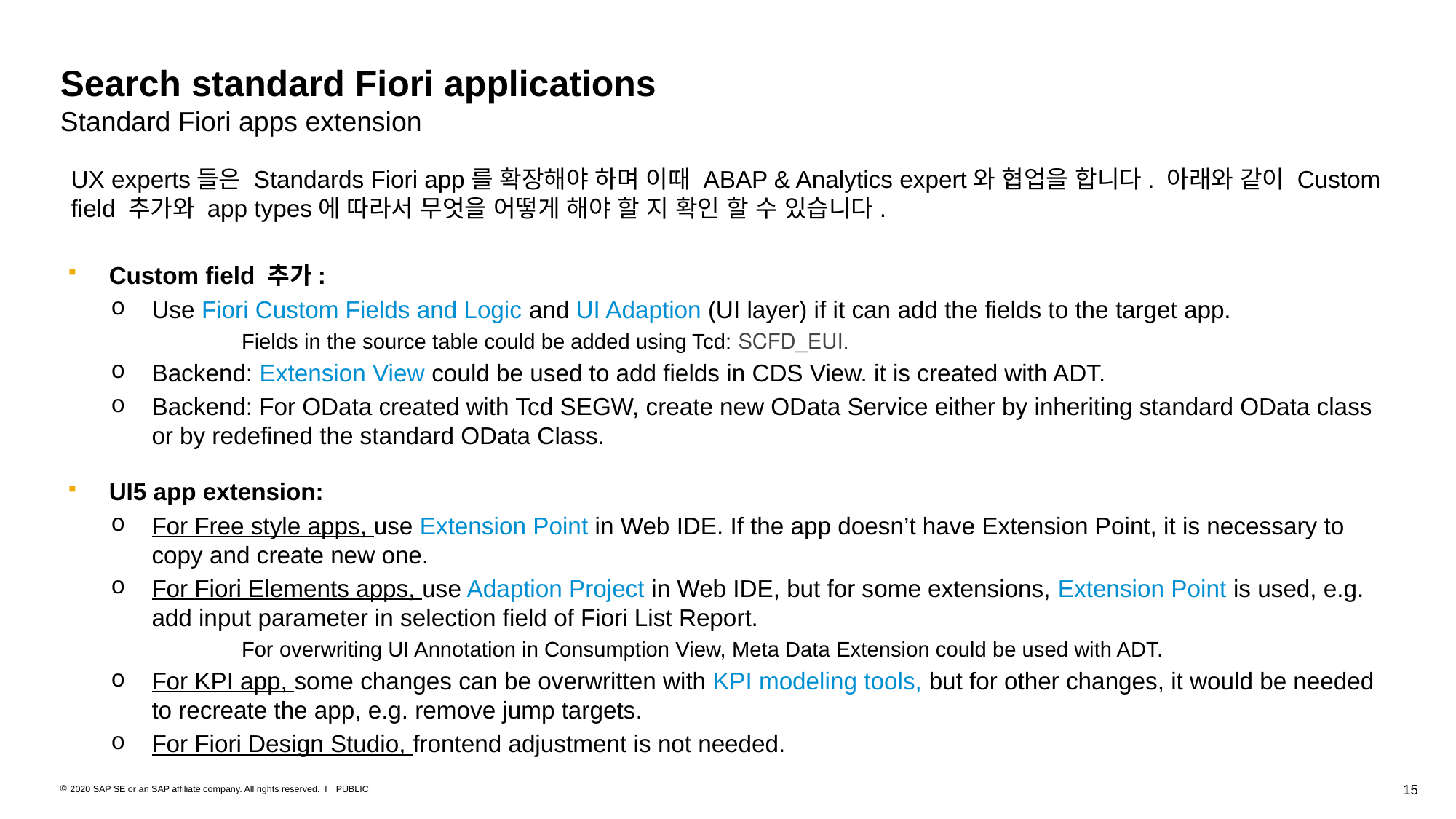

# Search standard Fiori applications Standard Fiori apps extension
UX experts들은 Standards Fiori app를 확장해야 하며 이때 ABAP & Analytics expert와 협업을 합니다. 아래와 같이 Custom field 추가와 app types에 따라서 무엇을 어떻게 해야 할 지 확인 할 수 있습니다.
Custom field 추가:
Use Fiori Custom Fields and Logic and UI Adaption (UI layer) if it can add the fields to the target app.
	Fields in the source table could be added using Tcd: SCFD_EUI.
Backend: Extension View could be used to add fields in CDS View. it is created with ADT.
Backend: For OData created with Tcd SEGW, create new OData Service either by inheriting standard OData class or by redefined the standard OData Class.
UI5 app extension:
For Free style apps, use Extension Point in Web IDE. If the app doesn’t have Extension Point, it is necessary to copy and create new one.
For Fiori Elements apps, use Adaption Project in Web IDE, but for some extensions, Extension Point is used, e.g. add input parameter in selection field of Fiori List Report.
	For overwriting UI Annotation in Consumption View, Meta Data Extension could be used with ADT.
For KPI app, some changes can be overwritten with KPI modeling tools, but for other changes, it would be needed to recreate the app, e.g. remove jump targets.
For Fiori Design Studio, frontend adjustment is not needed.